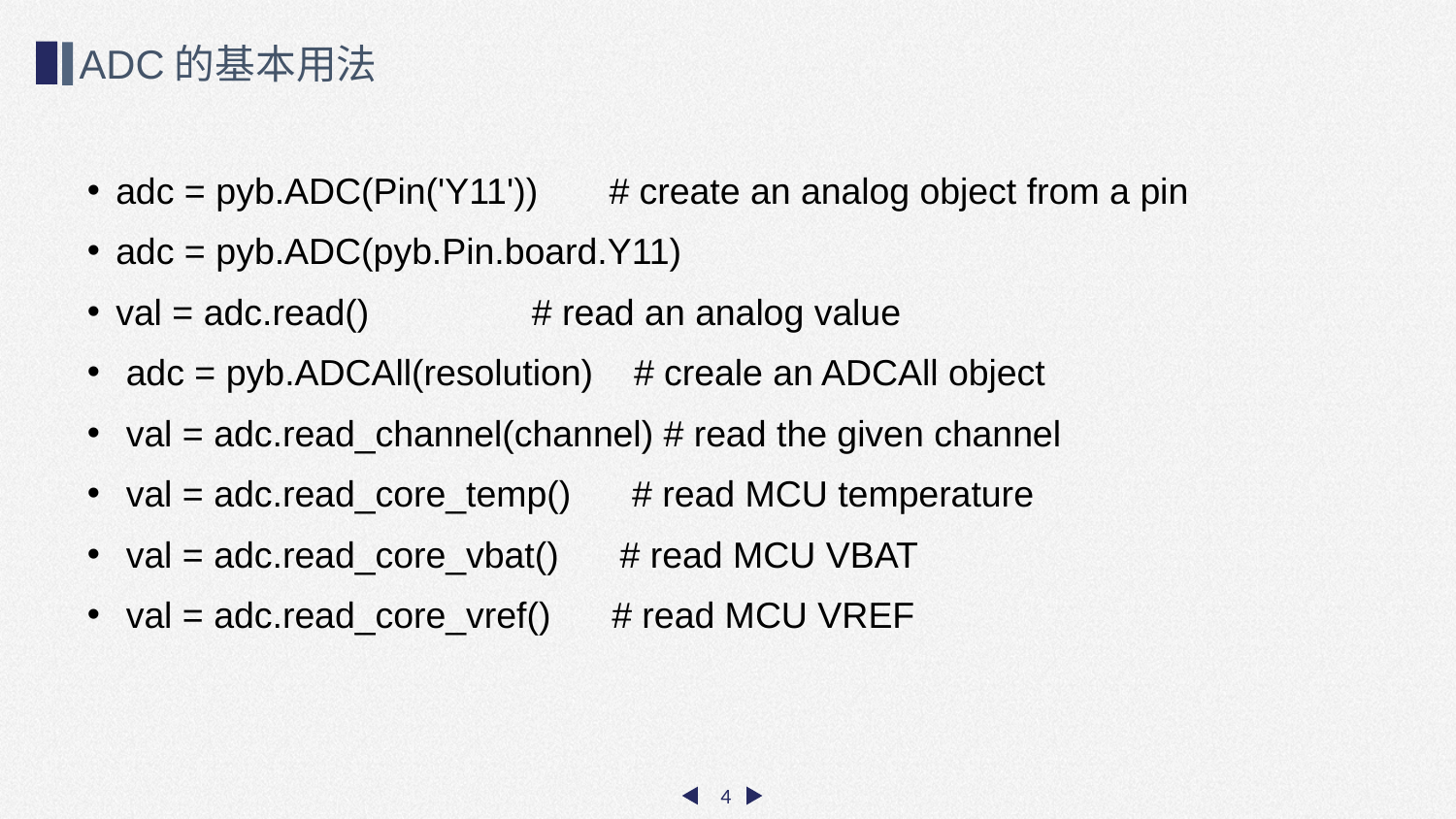

ADC的基本用法

adc = pyb.ADC(Pin('Y11'))       # create an analog object from a pin
adc = pyb.ADC(pyb.Pin.board.Y11)
val = adc.read()                # read an analog value
 adc = pyb.ADCAll(resolution)    # creale an ADCAll object
 val = adc.read_channel(channel) # read the given channel
 val = adc.read_core_temp()      # read MCU temperature
 val = adc.read_core_vbat()      # read MCU VBAT
 val = adc.read_core_vref()      # read MCU VREF

4